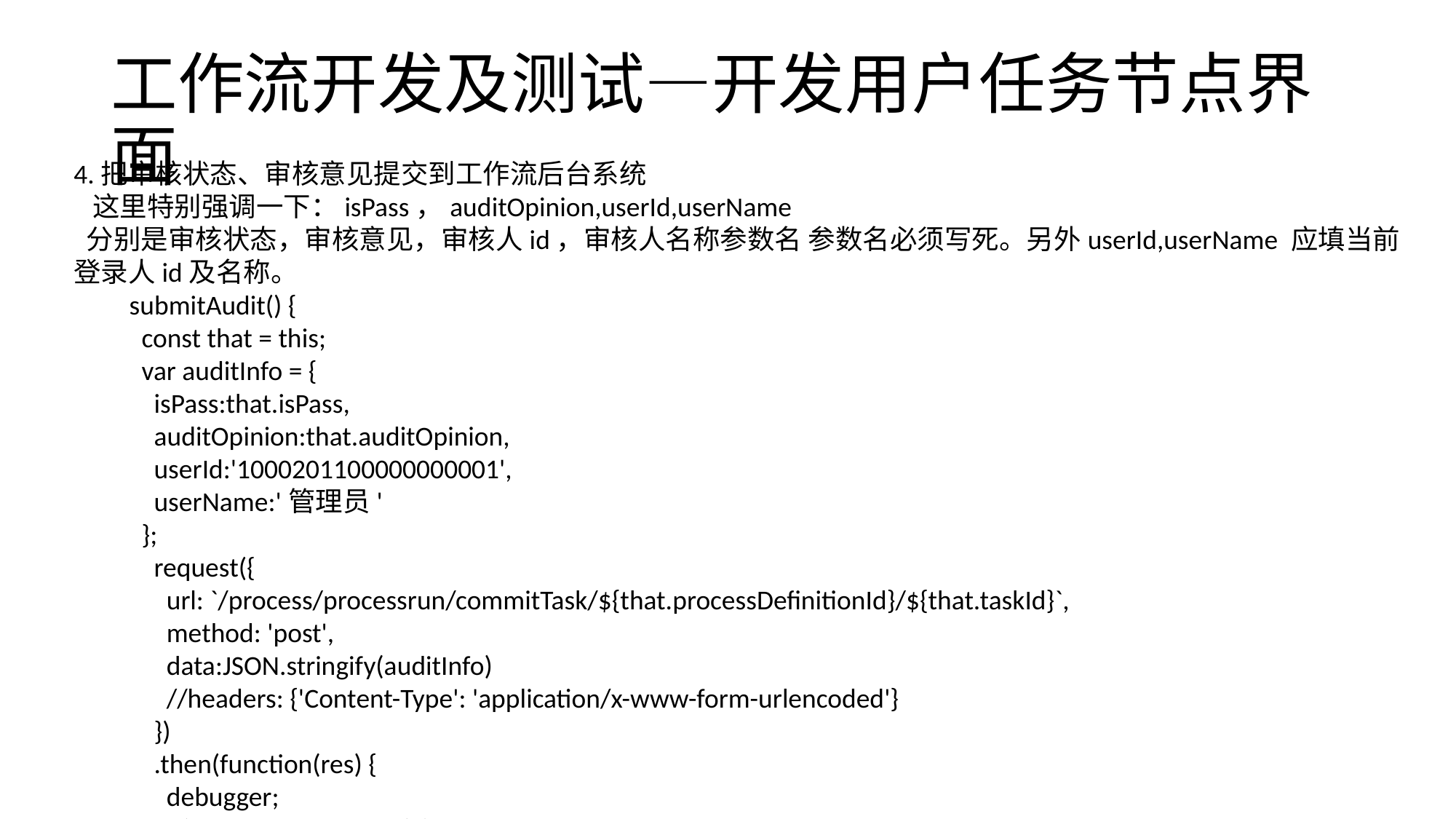

# 工作流开发及测试—开发用户任务节点界面
4.把审核状态、审核意见提交到工作流后台系统
  这里特别强调一下：isPass，auditOpinion,userId,userName
 分别是审核状态，审核意见，审核人id，审核人名称参数名 参数名必须写死。另外userId,userName 应填当前登录人id及名称。
         submitAudit() {
           const that = this;
           var auditInfo = {
             isPass:that.isPass,
             auditOpinion:that.auditOpinion,
             userId:'1000201100000000001',
             userName:'管理员'
           };
             request({
               url: `/process/processrun/commitTask/${that.processDefinitionId}/${that.taskId}`,
               method: 'post',
               data:JSON.stringify(auditInfo)
               //headers: {'Content-Type': 'application/x-www-form-urlencoded'}
             })
             .then(function(res) {
               debugger;
               if(res.data.status=='1') {
                 that.$message(res.data.message)
               }